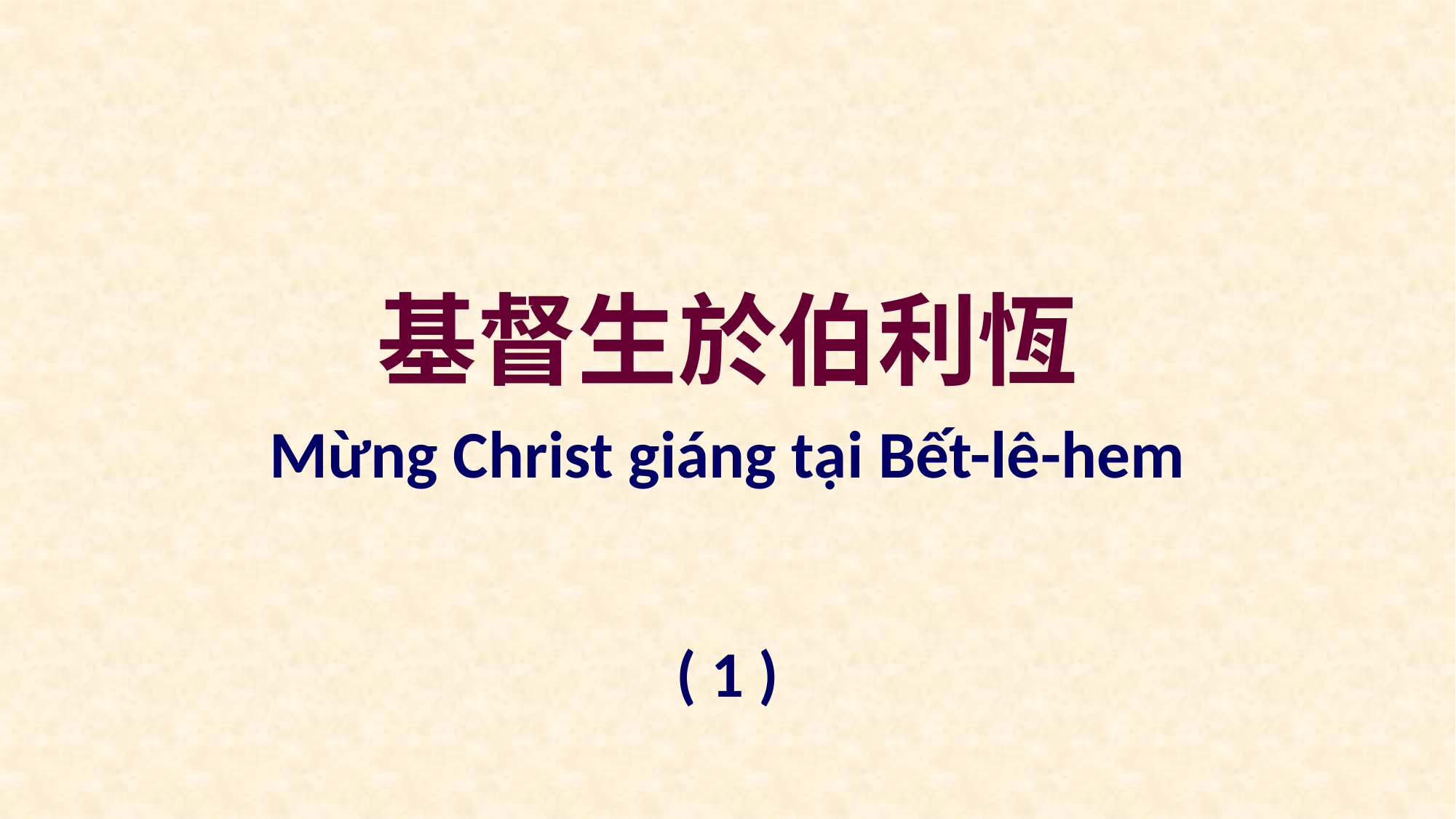

基督生於伯利恆
Mừng Christ giáng tại Bết-lê-hem
( 1 )